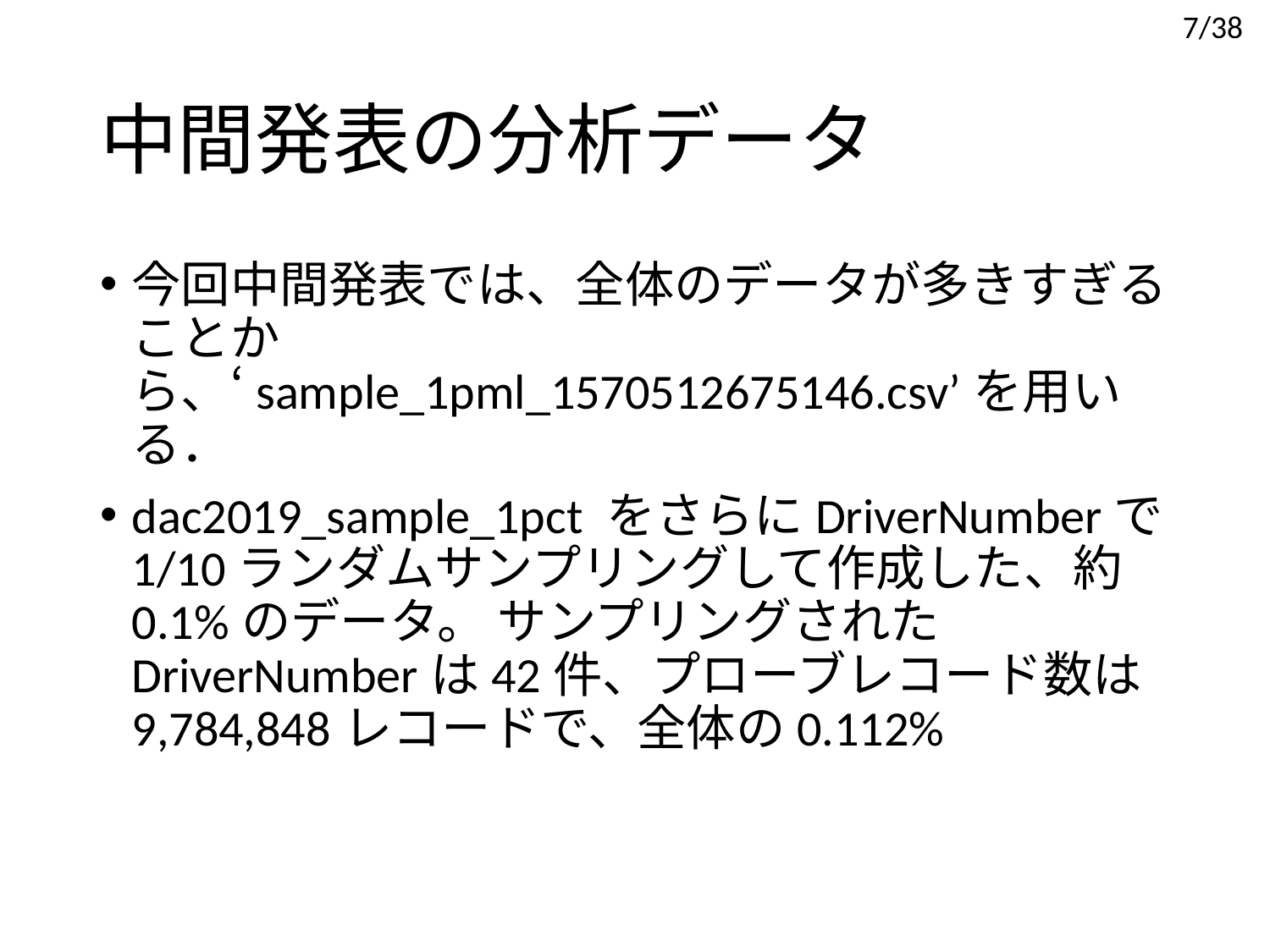

# 中間発表の分析データ
今回中間発表では、全体のデータが多きすぎることから、‘sample_1pml_1570512675146.csv’を用いる．
dac2019_sample_1pct をさらにDriverNumberで1/10ランダムサンプリングして作成した、約0.1%のデータ。 サンプリングされたDriverNumberは42件、プローブレコード数は9,784,848レコードで、全体の0.112%